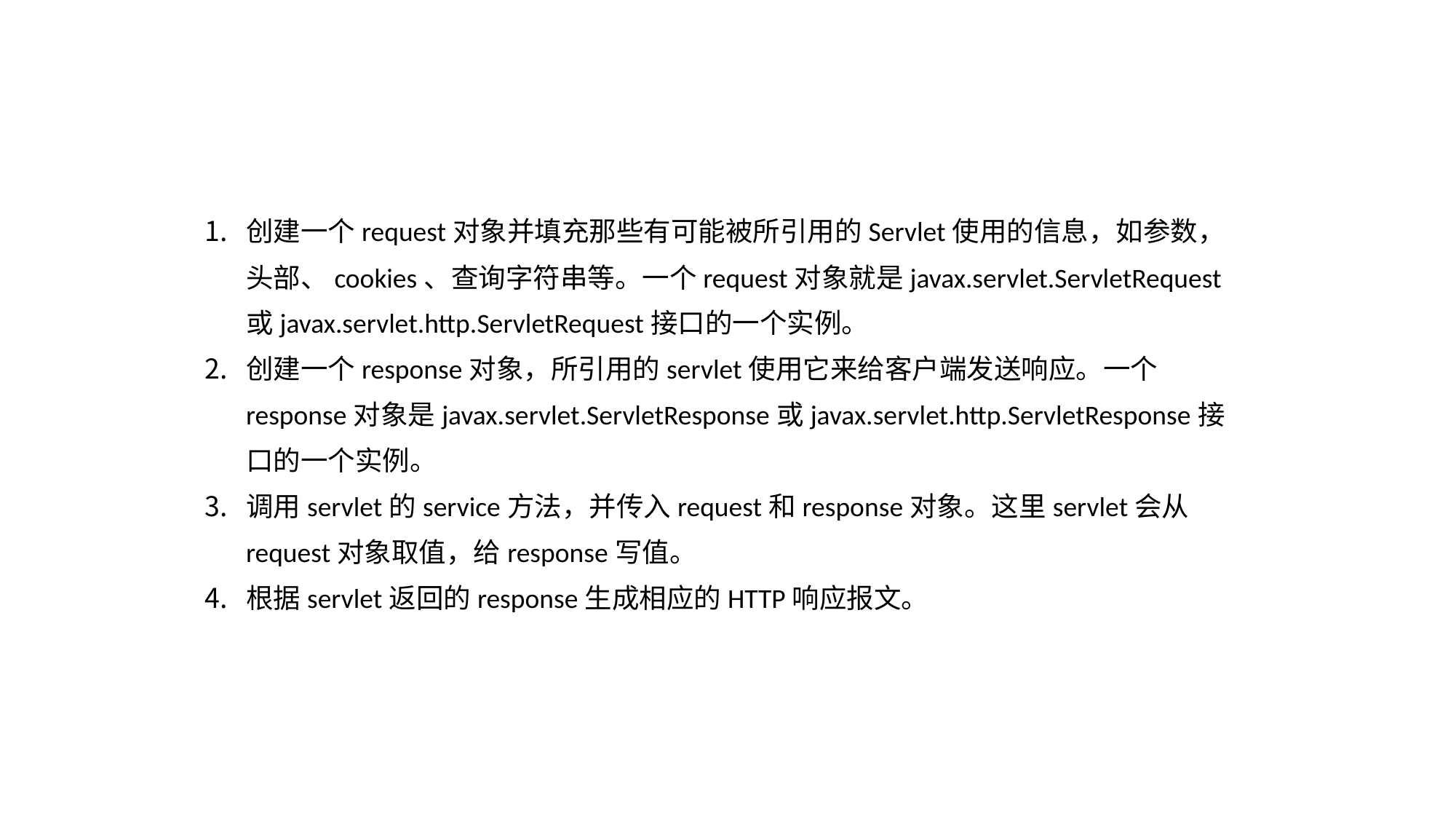

创建一个request对象并填充那些有可能被所引用的Servlet使用的信息，如参数，头部、cookies、查询字符串等。一个request对象就是javax.servlet.ServletRequest或javax.servlet.http.ServletRequest接口的一个实例。
创建一个response对象，所引用的servlet使用它来给客户端发送响应。一个response对象是javax.servlet.ServletResponse或javax.servlet.http.ServletResponse接口的一个实例。
调用servlet的service方法，并传入request和response对象。这里servlet会从request对象取值，给response写值。
根据servlet返回的response生成相应的HTTP响应报文。